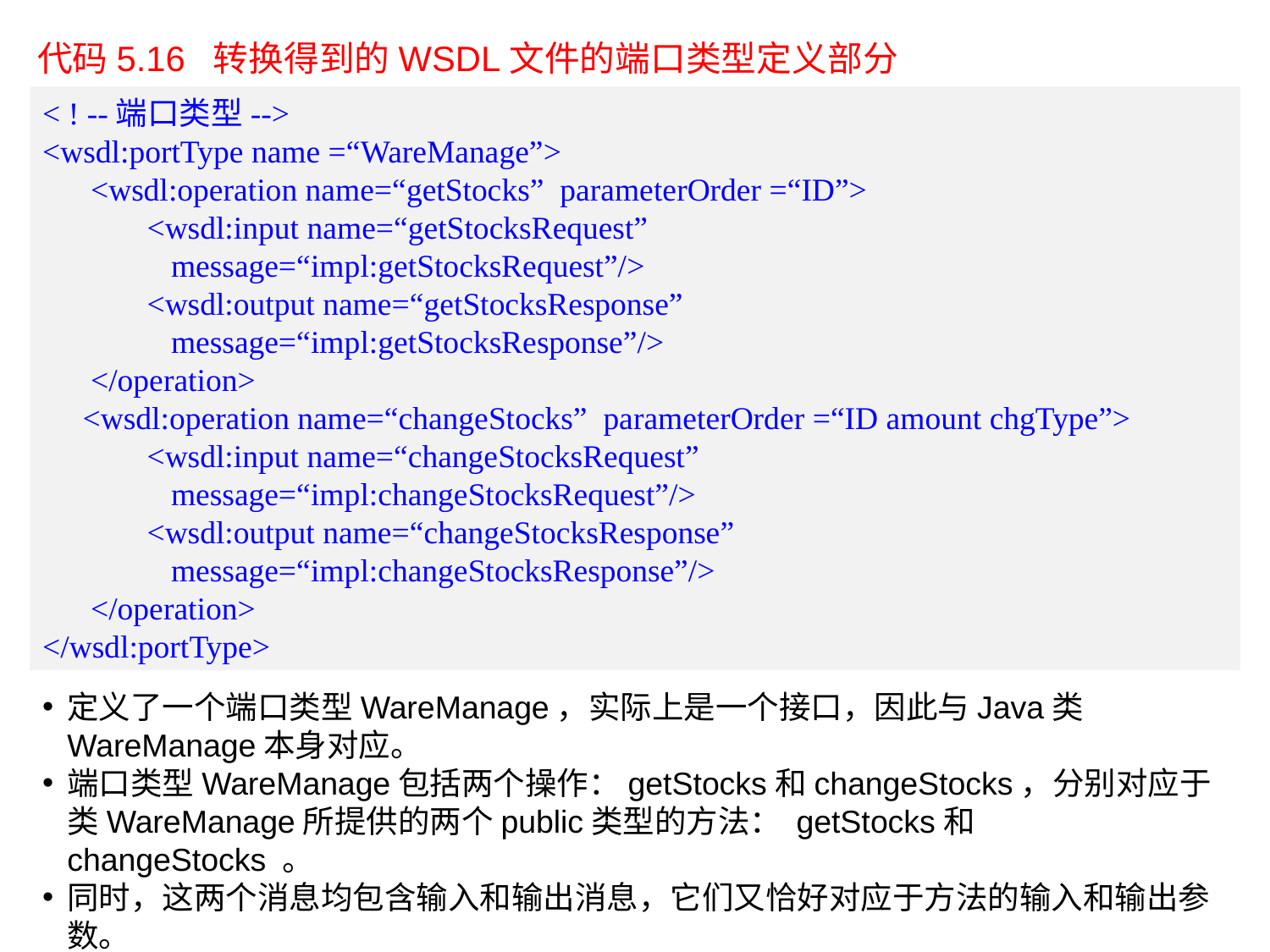

代码5.16  转换得到的WSDL文件的端口类型定义部分
< ! --端口类型-->
<wsdl:portType name =“WareManage”>
      <wsdl:operation name=“getStocks”  parameterOrder =“ID”>
             <wsdl:input name=“getStocksRequest”
                message=“impl:getStocksRequest”/>
             <wsdl:output name=“getStocksResponse”
                message=“impl:getStocksResponse”/>
      </operation>
     <wsdl:operation name=“changeStocks”  parameterOrder =“ID amount chgType”>
             <wsdl:input name=“changeStocksRequest”
                message=“impl:changeStocksRequest”/>
             <wsdl:output name=“changeStocksResponse”
                message=“impl:changeStocksResponse”/>
      </operation>
</wsdl:portType>
定义了一个端口类型WareManage，实际上是一个接口，因此与Java类WareManage本身对应。
端口类型WareManage包括两个操作：getStocks和changeStocks，分别对应于类WareManage所提供的两个public类型的方法： getStocks和changeStocks 。
同时，这两个消息均包含输入和输出消息，它们又恰好对应于方法的输入和输出参数。
38